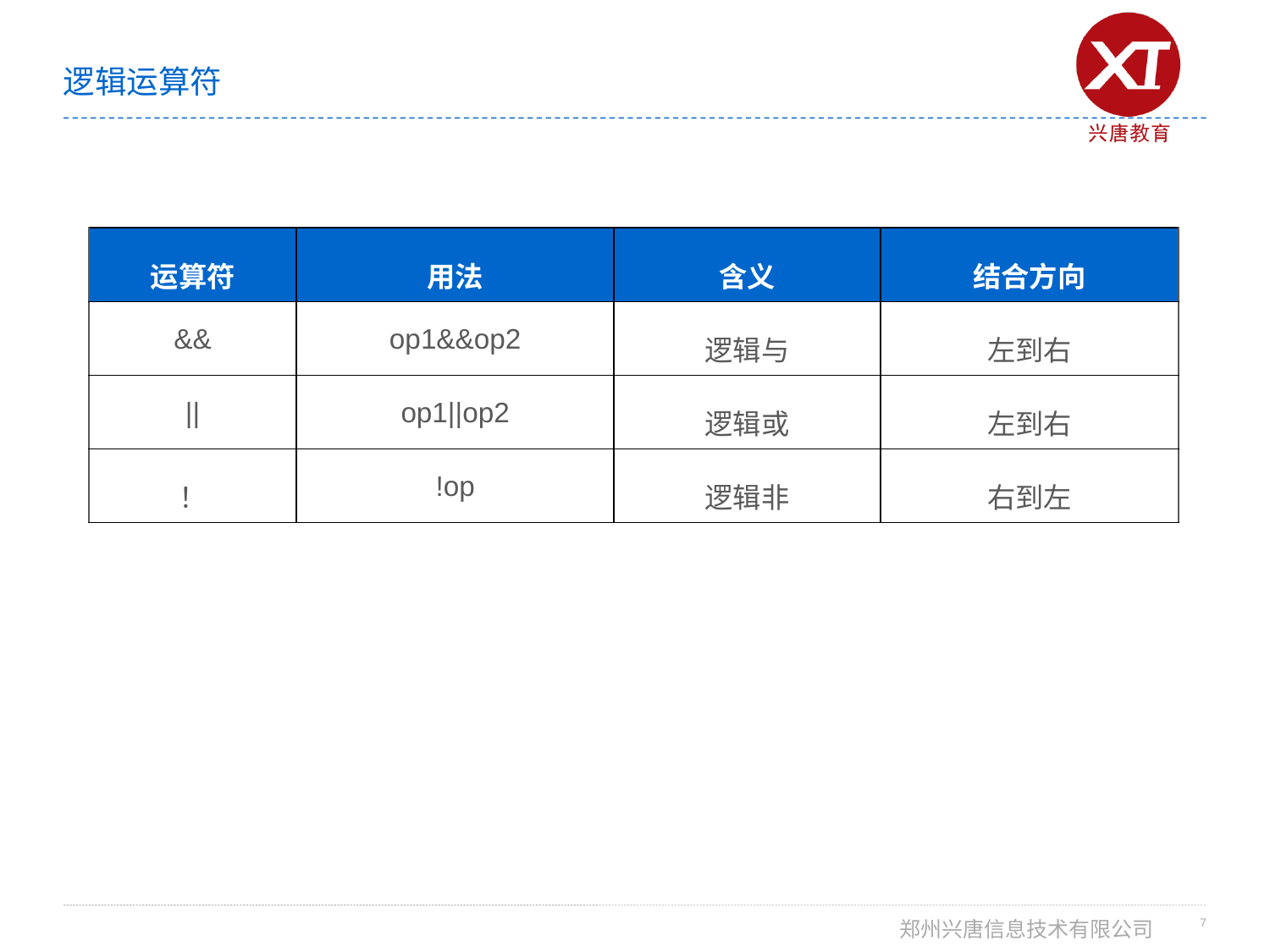

# 逻辑运算符
| 运算符 | 用法 | 含义 | 结合方向 |
| --- | --- | --- | --- |
| && | op1&&op2 | 逻辑与 | 左到右 |
| || | op1||op2 | 逻辑或 | 左到右 |
| ！ | !op | 逻辑非 | 右到左 |
7